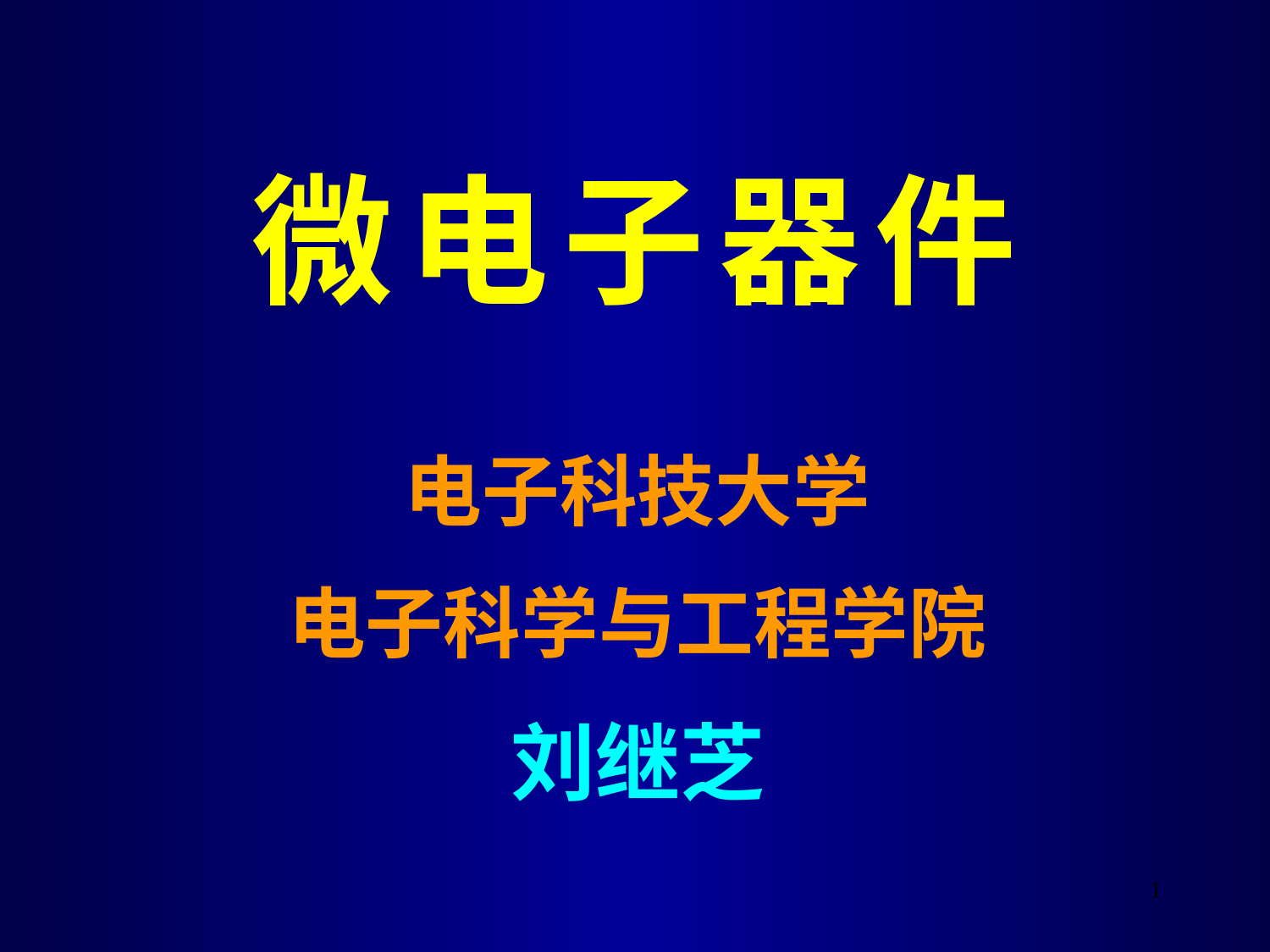

微 电 子 器 件
电子科技大学
电子科学与工程学院
刘继芝
1